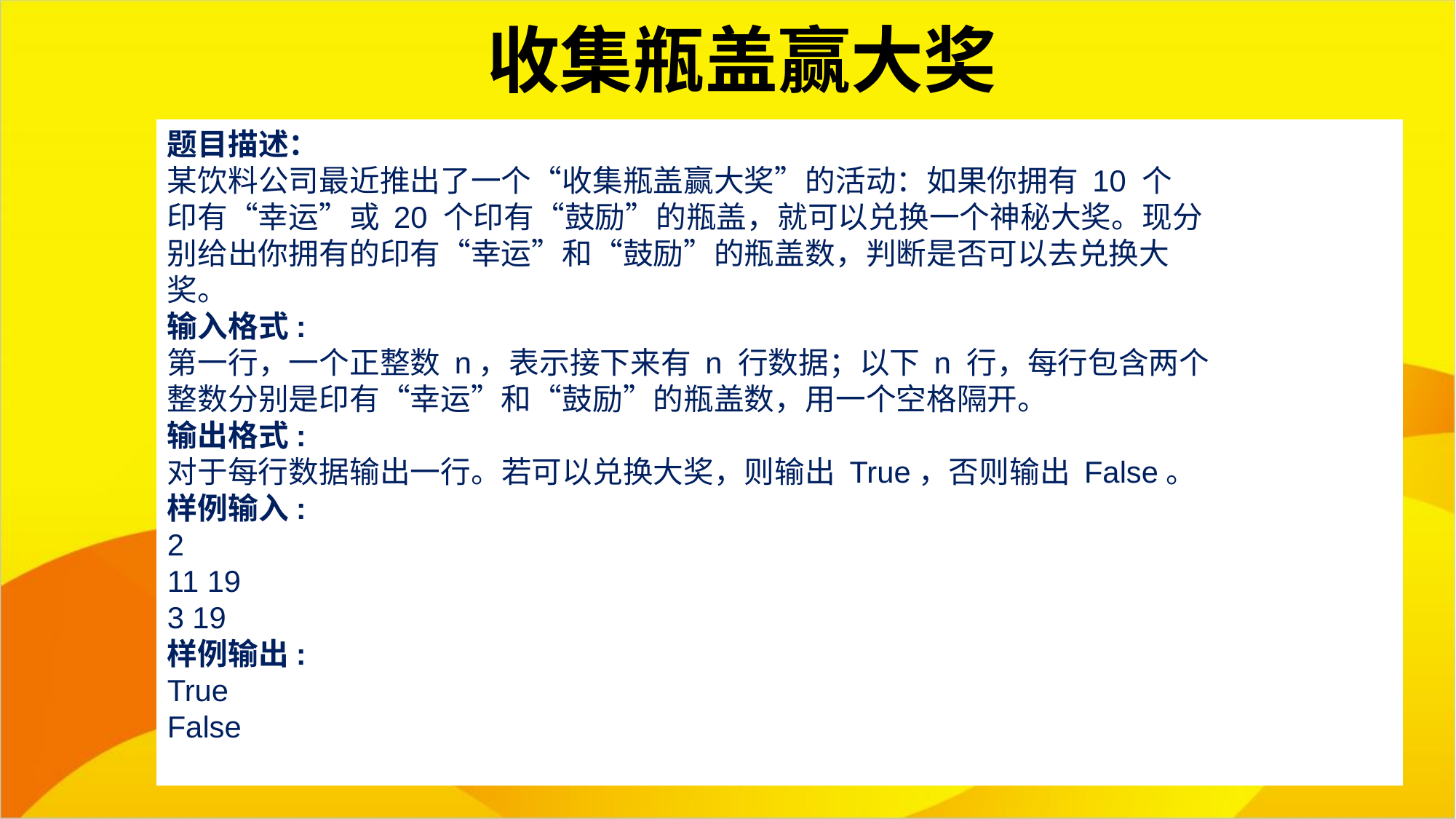

# 收集瓶盖赢大奖
题目描述：
某饮料公司最近推出了一个“收集瓶盖赢大奖”的活动：如果你拥有 10 个
印有“幸运”或 20 个印有“鼓励”的瓶盖，就可以兑换一个神秘大奖。现分
别给出你拥有的印有“幸运”和“鼓励”的瓶盖数，判断是否可以去兑换大
奖。
输入格式:
第一行，一个正整数 n，表示接下来有 n 行数据；以下 n 行，每行包含两个
整数分别是印有“幸运”和“鼓励”的瓶盖数，用一个空格隔开。
输出格式:
对于每行数据输出一行。若可以兑换大奖，则输出 True，否则输出 False。
样例输入:
2
11 19
3 19
样例输出:
True
False